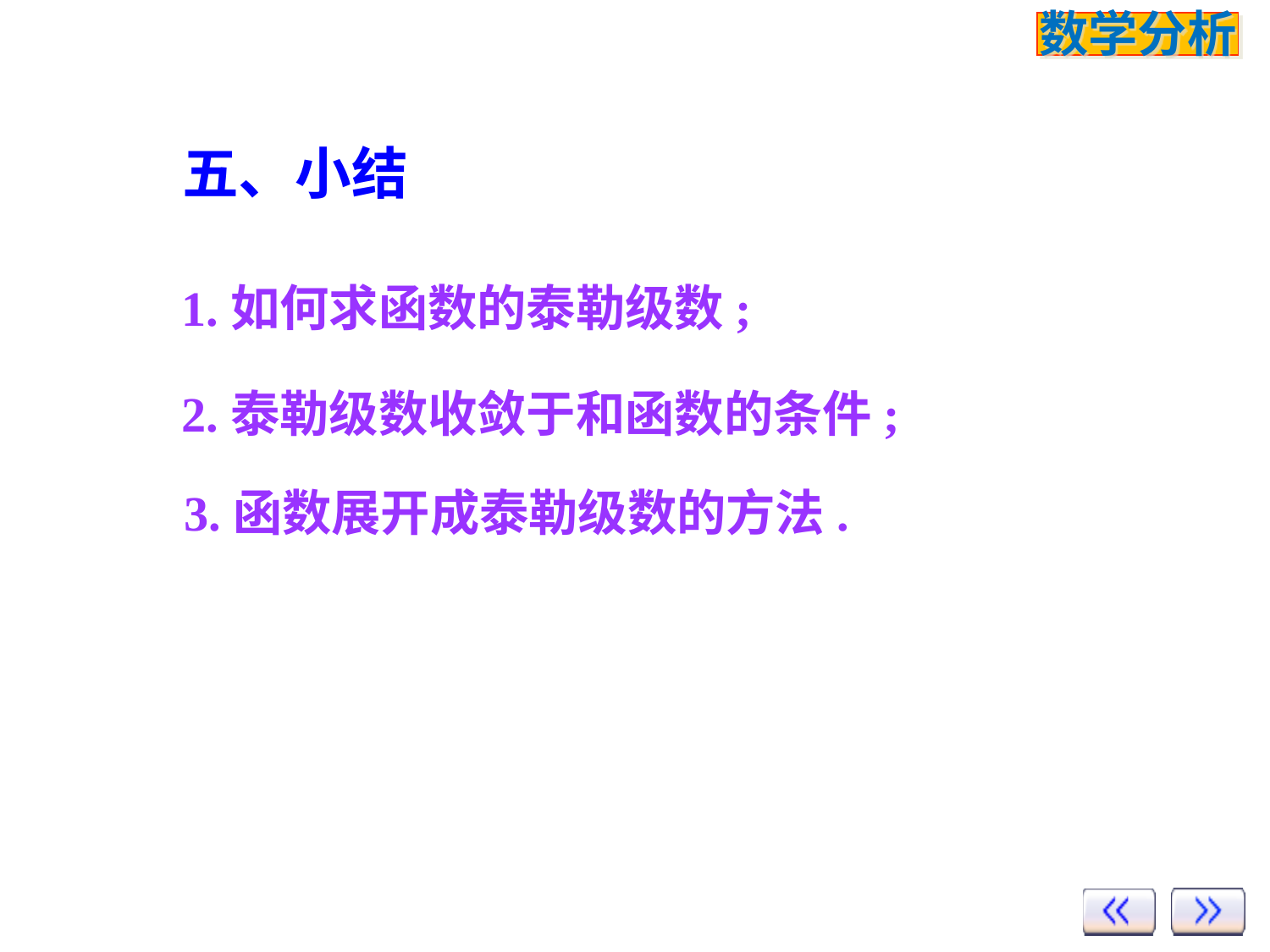

# 五、小结
1.如何求函数的泰勒级数;
2.泰勒级数收敛于和函数的条件;
3.函数展开成泰勒级数的方法.